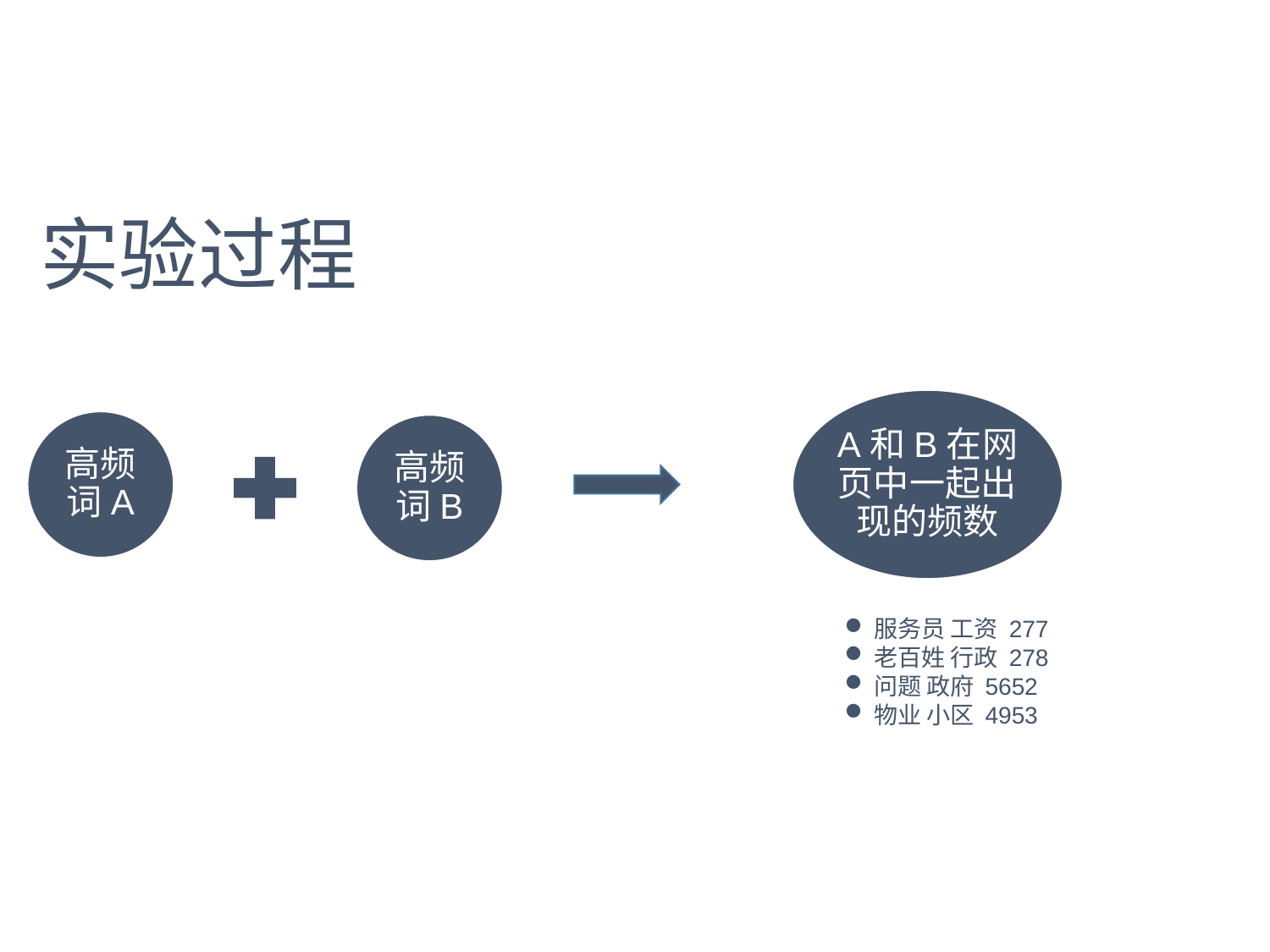

实验过程

A和B在网页中一起出现的频数

高频词A

高频词B

服务员 工资 277
老百姓 行政 278
问题 政府 5652
物业 小区 4953